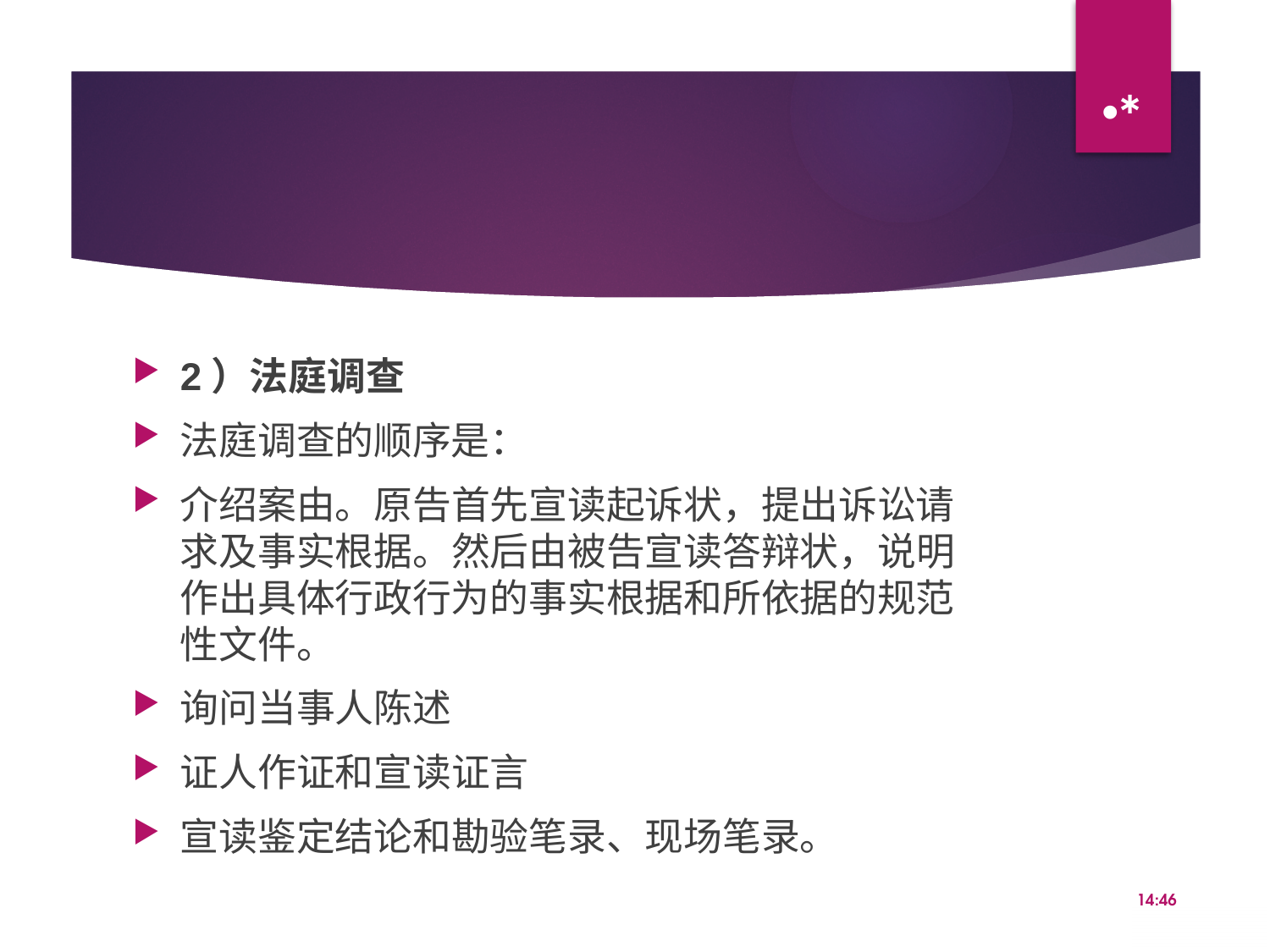

*
#
2）法庭调查
法庭调查的顺序是：
介绍案由。原告首先宣读起诉状，提出诉讼请求及事实根据。然后由被告宣读答辩状，说明作出具体行政行为的事实根据和所依据的规范性文件。
询问当事人陈述
证人作证和宣读证言
宣读鉴定结论和勘验笔录、现场笔录。

14:46